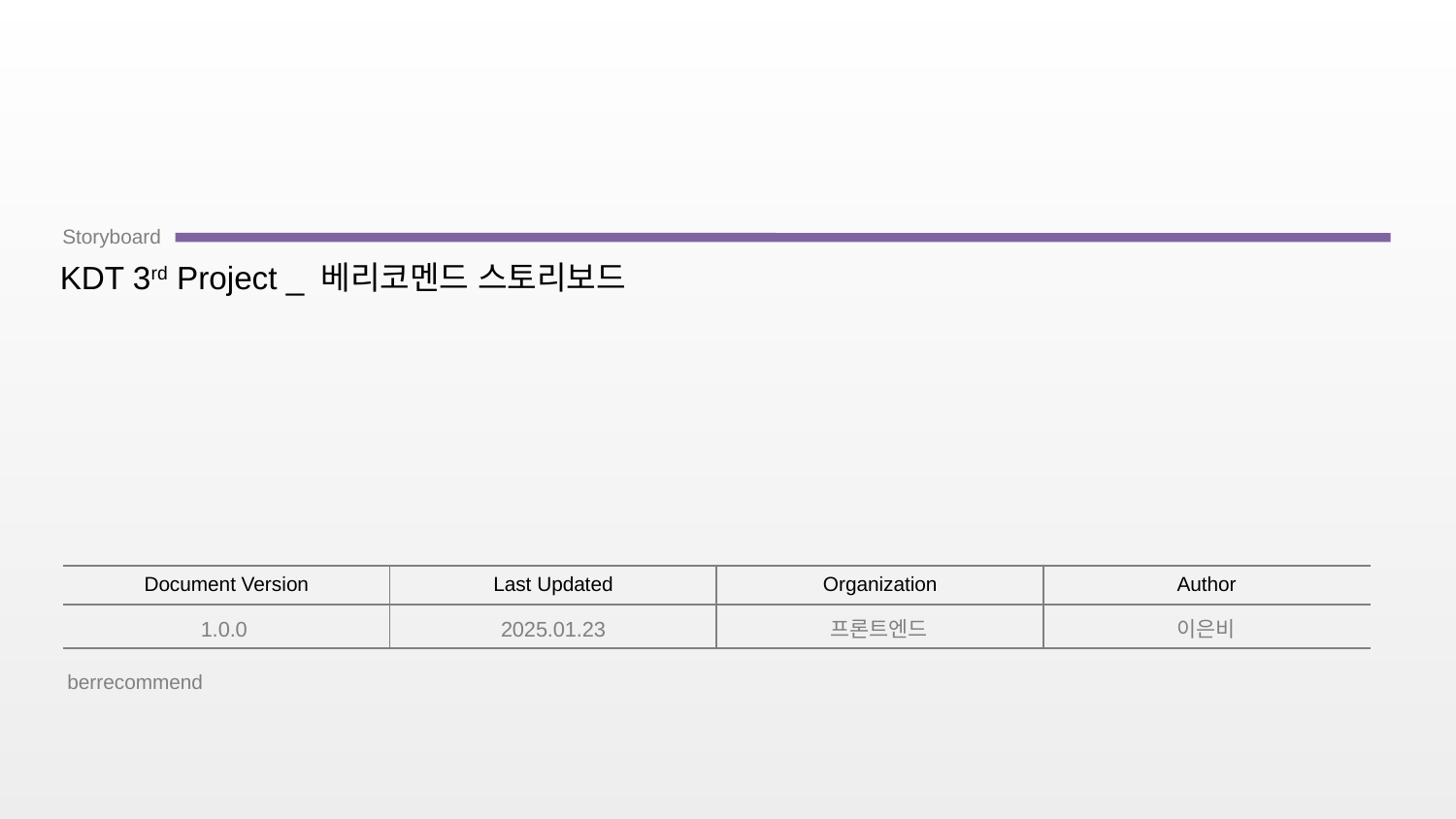

# KDT 3rd Project _ 베리코멘드 스토리보드
1.0.0
2025.01.23
프론트엔드
이은비
berrecommend